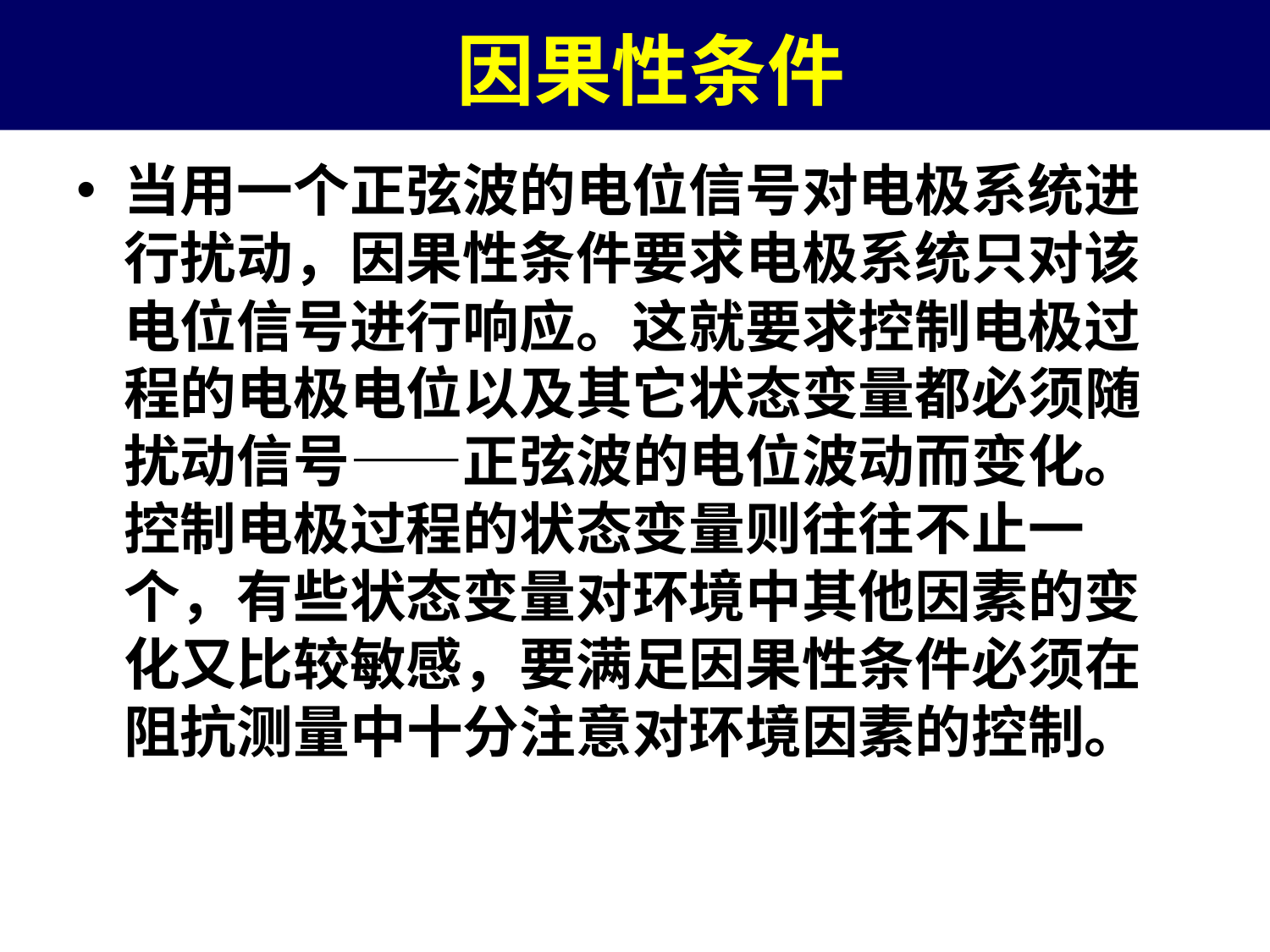

# 因果性条件
当用一个正弦波的电位信号对电极系统进行扰动，因果性条件要求电极系统只对该电位信号进行响应。这就要求控制电极过程的电极电位以及其它状态变量都必须随扰动信号——正弦波的电位波动而变化。控制电极过程的状态变量则往往不止一个，有些状态变量对环境中其他因素的变化又比较敏感，要满足因果性条件必须在阻抗测量中十分注意对环境因素的控制。